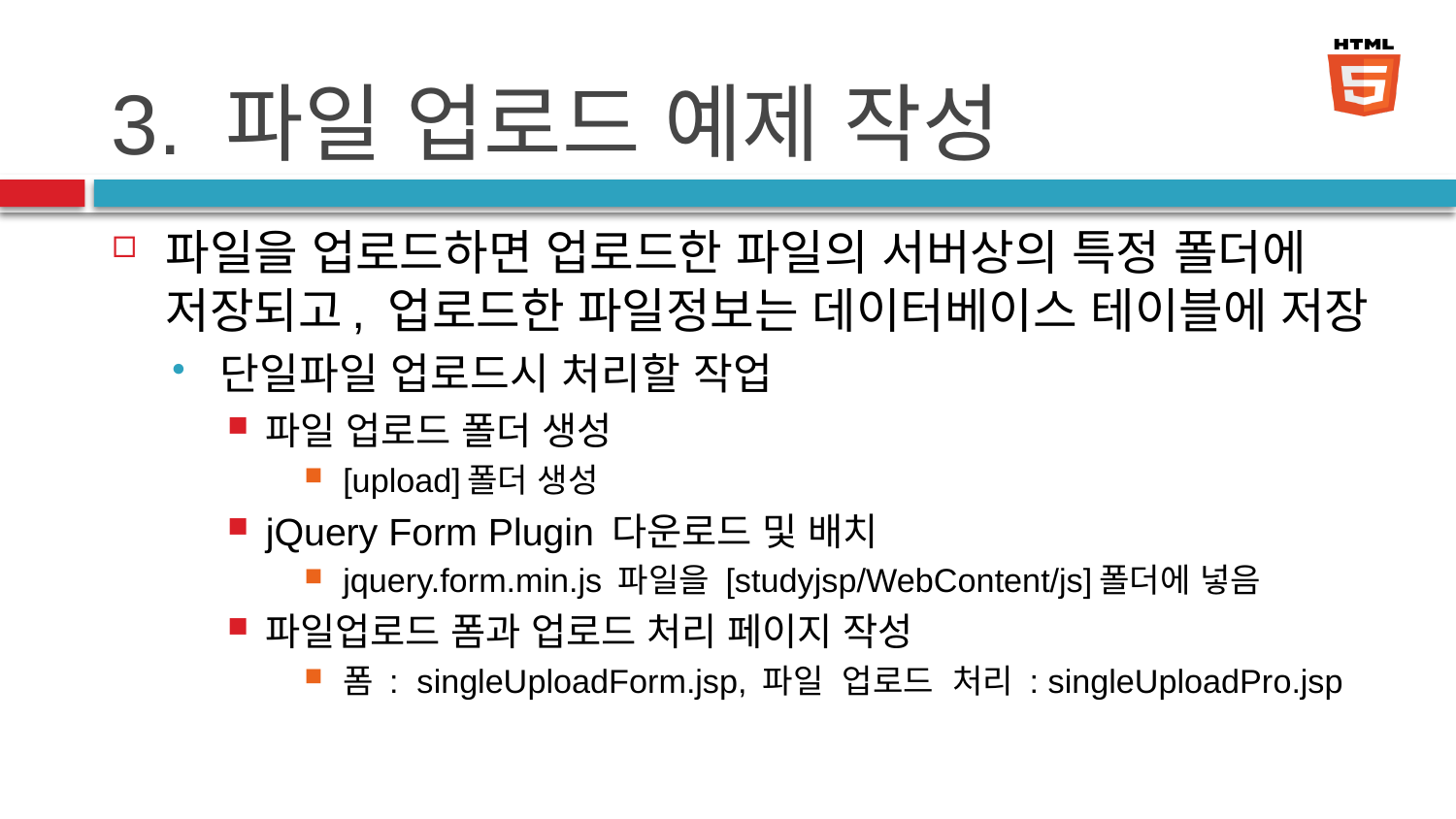

# 3. 파일 업로드 예제 작성
파일을 업로드하면 업로드한 파일의 서버상의 특정 폴더에 저장되고, 업로드한 파일정보는 데이터베이스 테이블에 저장
단일파일 업로드시 처리할 작업
파일 업로드 폴더 생성
[upload]폴더 생성
jQuery Form Plugin 다운로드 및 배치
jquery.form.min.js 파일을 [studyjsp/WebContent/js]폴더에 넣음
파일업로드 폼과 업로드 처리 페이지 작성
폼 :  singleUploadForm.jsp, 파일  업로드  처리 : singleUploadPro.jsp